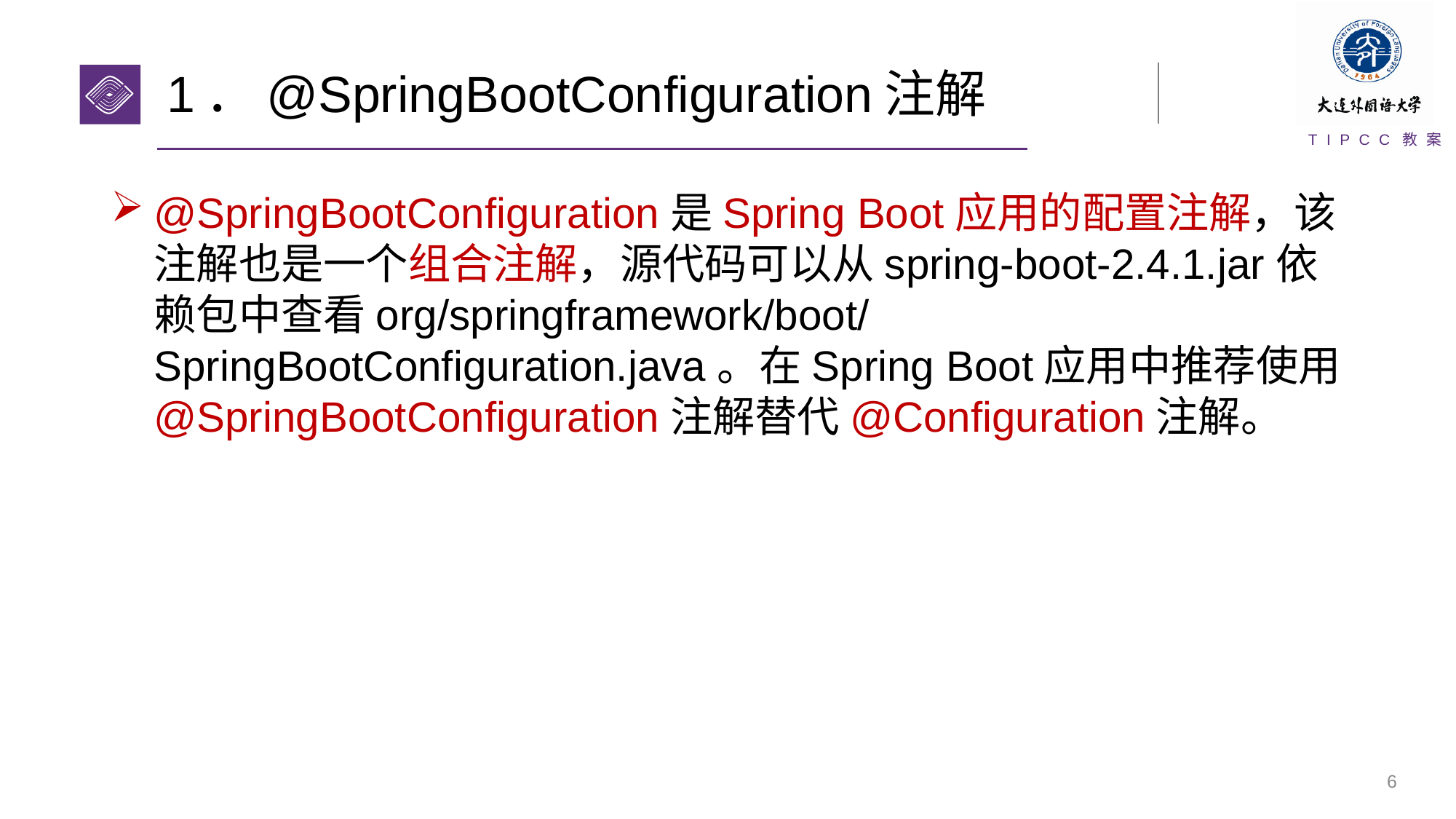

# 1．@SpringBootConfiguration注解
@SpringBootConfiguration是Spring Boot应用的配置注解，该注解也是一个组合注解，源代码可以从spring-boot-2.4.1.jar依赖包中查看org/springframework/boot/SpringBootConfiguration.java。在Spring Boot应用中推荐使用@SpringBootConfiguration注解替代@Configuration注解。
6